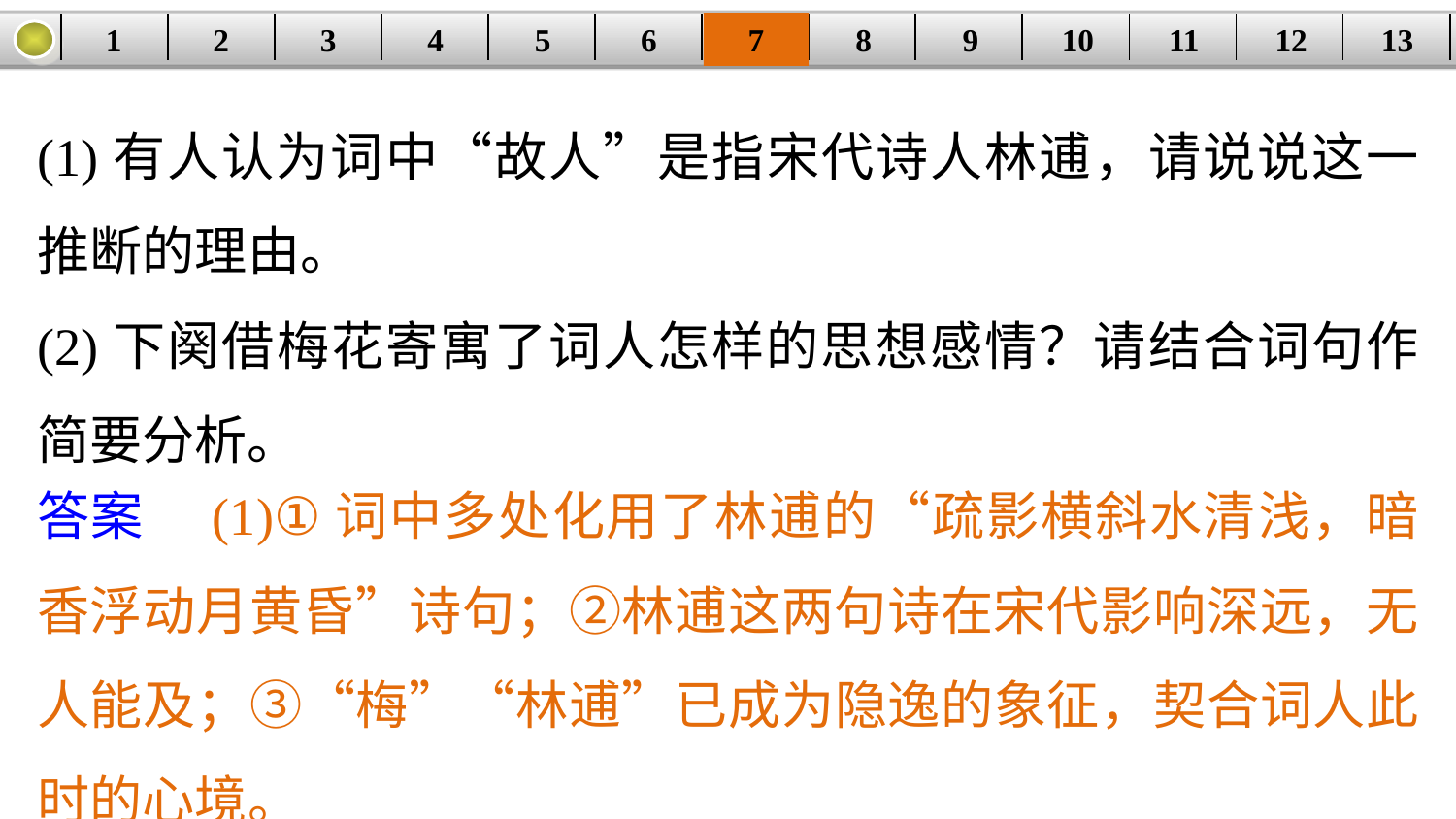

1
2
3
4
5
6
7
8
9
10
11
12
13
|  |  |  |  |  |  |  |  |  |  |  |  |  |
| --- | --- | --- | --- | --- | --- | --- | --- | --- | --- | --- | --- | --- |

(1)有人认为词中“故人”是指宋代诗人林逋，请说说这一推断的理由。
(2)下阕借梅花寄寓了词人怎样的思想感情？请结合词句作简要分析。
答案　(1)①词中多处化用了林逋的“疏影横斜水清浅，暗香浮动月黄昏”诗句；②林逋这两句诗在宋代影响深远，无人能及；③“梅”“林逋”已成为隐逸的象征，契合词人此时的心境。